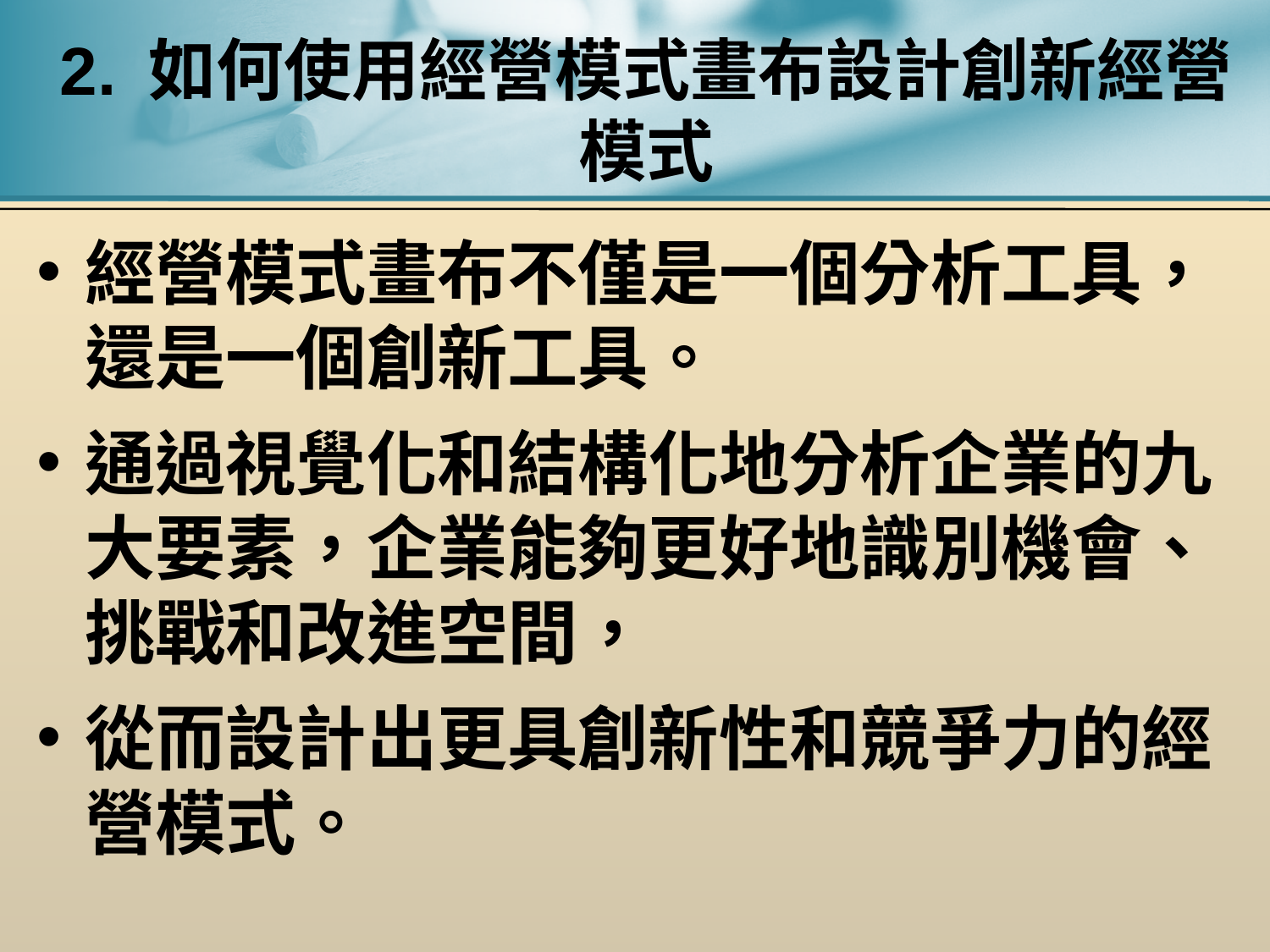

# 2. 如何使用經營模式畫布設計創新經營模式
經營模式畫布不僅是一個分析工具，還是一個創新工具。
通過視覺化和結構化地分析企業的九大要素，企業能夠更好地識別機會、挑戰和改進空間，
從而設計出更具創新性和競爭力的經營模式。